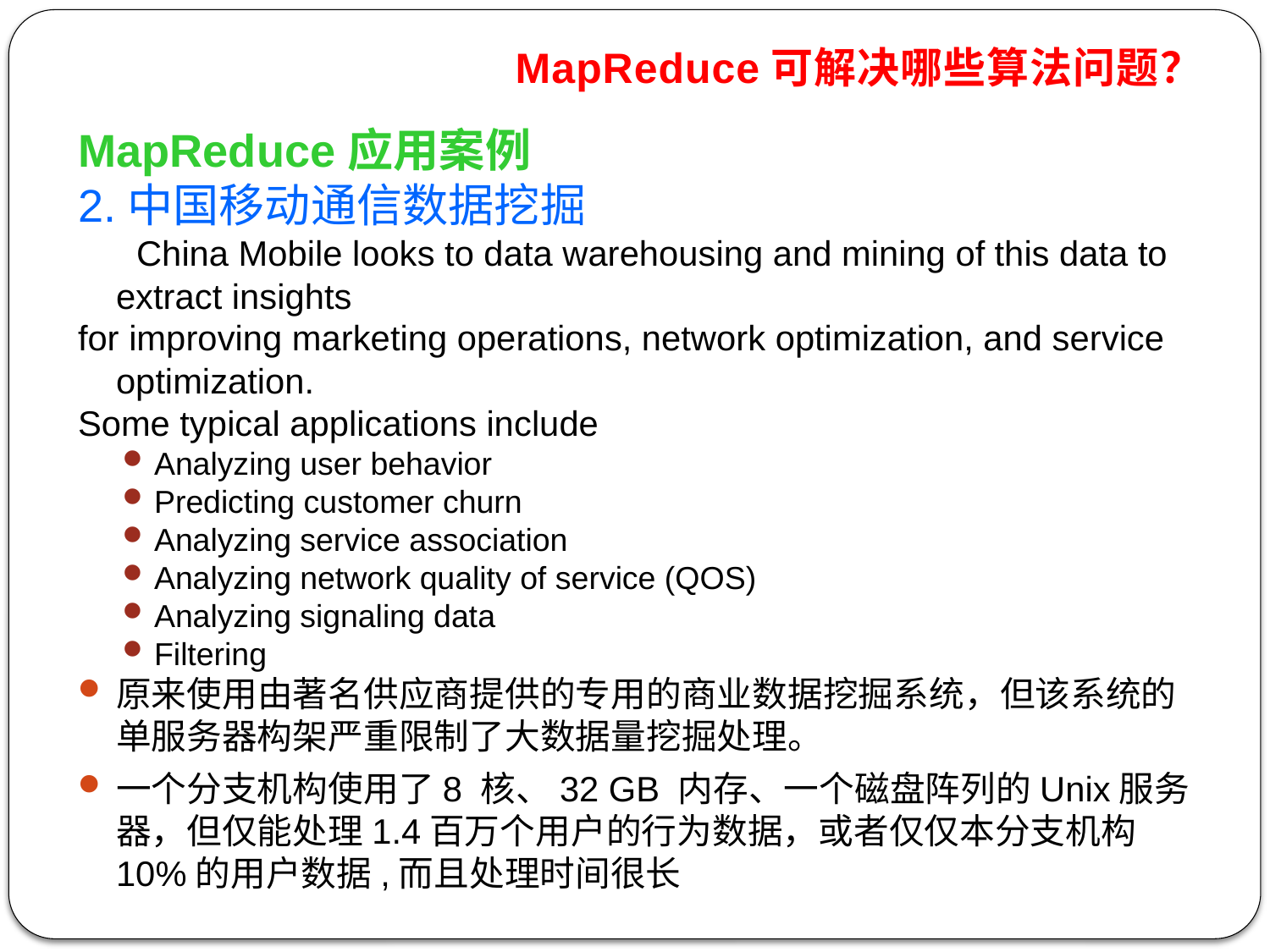

MapReduce可解决哪些算法问题？
MapReduce应用案例
2.中国移动通信数据挖掘
      China Mobile looks to data warehousing and mining of this data to extract insights
for improving marketing operations, network optimization, and service optimization.
Some typical applications include
Analyzing user behavior
Predicting customer churn
Analyzing service association
Analyzing network quality of service (QOS)
Analyzing signaling data
Filtering
原来使用由著名供应商提供的专用的商业数据挖掘系统，但该系统的单服务器构架严重限制了大数据量挖掘处理。
一个分支机构使用了8 核、32 GB 内存、一个磁盘阵列的Unix服务器，但仅能处理1.4百万个用户的行为数据，或者仅仅本分支机构10%的用户数据,而且处理时间很长